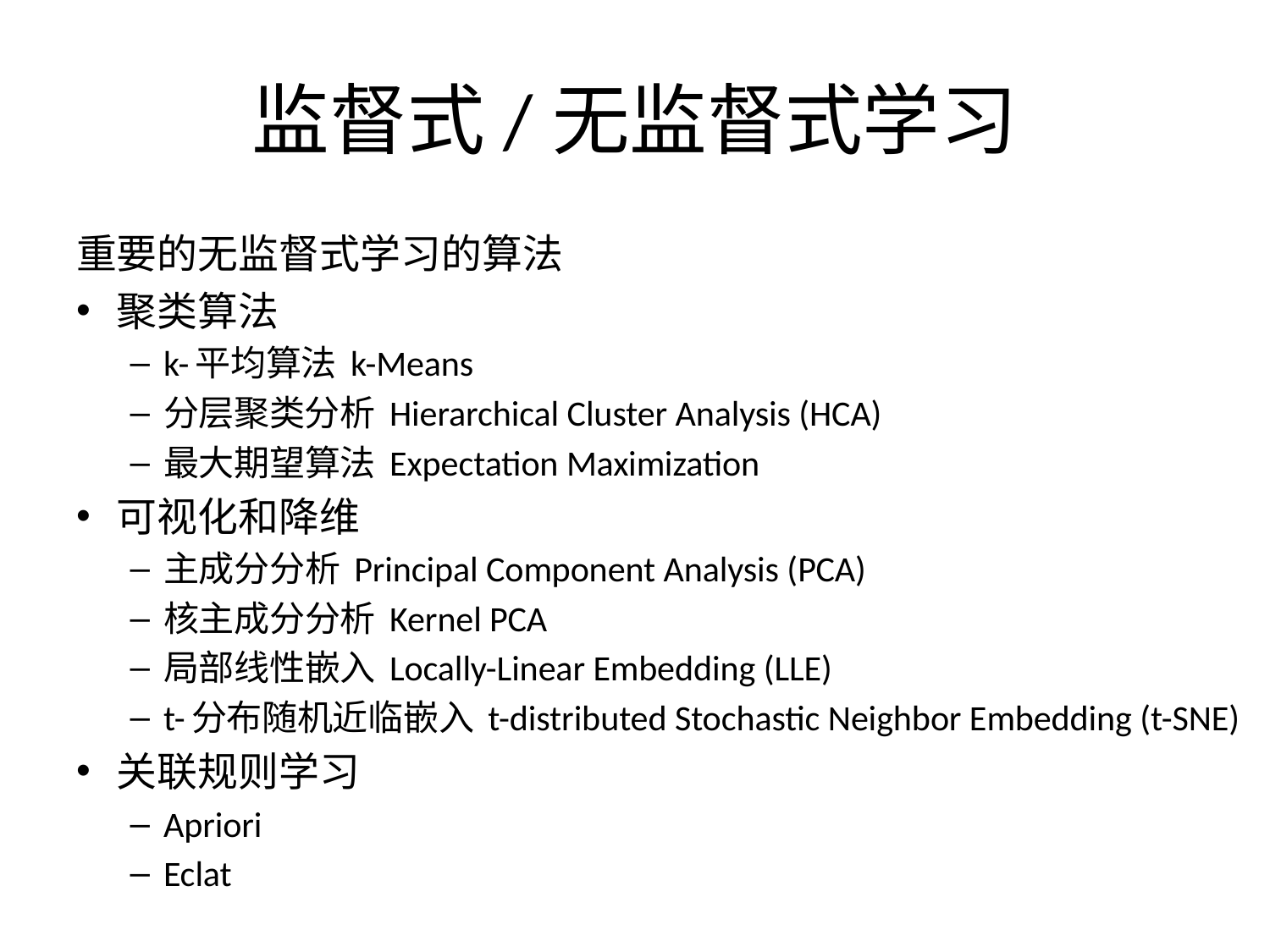

# 监督式/无监督式学习
重要的无监督式学习的算法
聚类算法
k-平均算法 k-Means
分层聚类分析 Hierarchical Cluster Analysis (HCA)
最大期望算法 Expectation Maximization
可视化和降维
主成分分析 Principal Component Analysis (PCA)
核主成分分析 Kernel PCA
局部线性嵌入 Locally-Linear Embedding (LLE)
t-分布随机近临嵌入 t-distributed Stochastic Neighbor Embedding (t-SNE)
关联规则学习
Apriori
Eclat